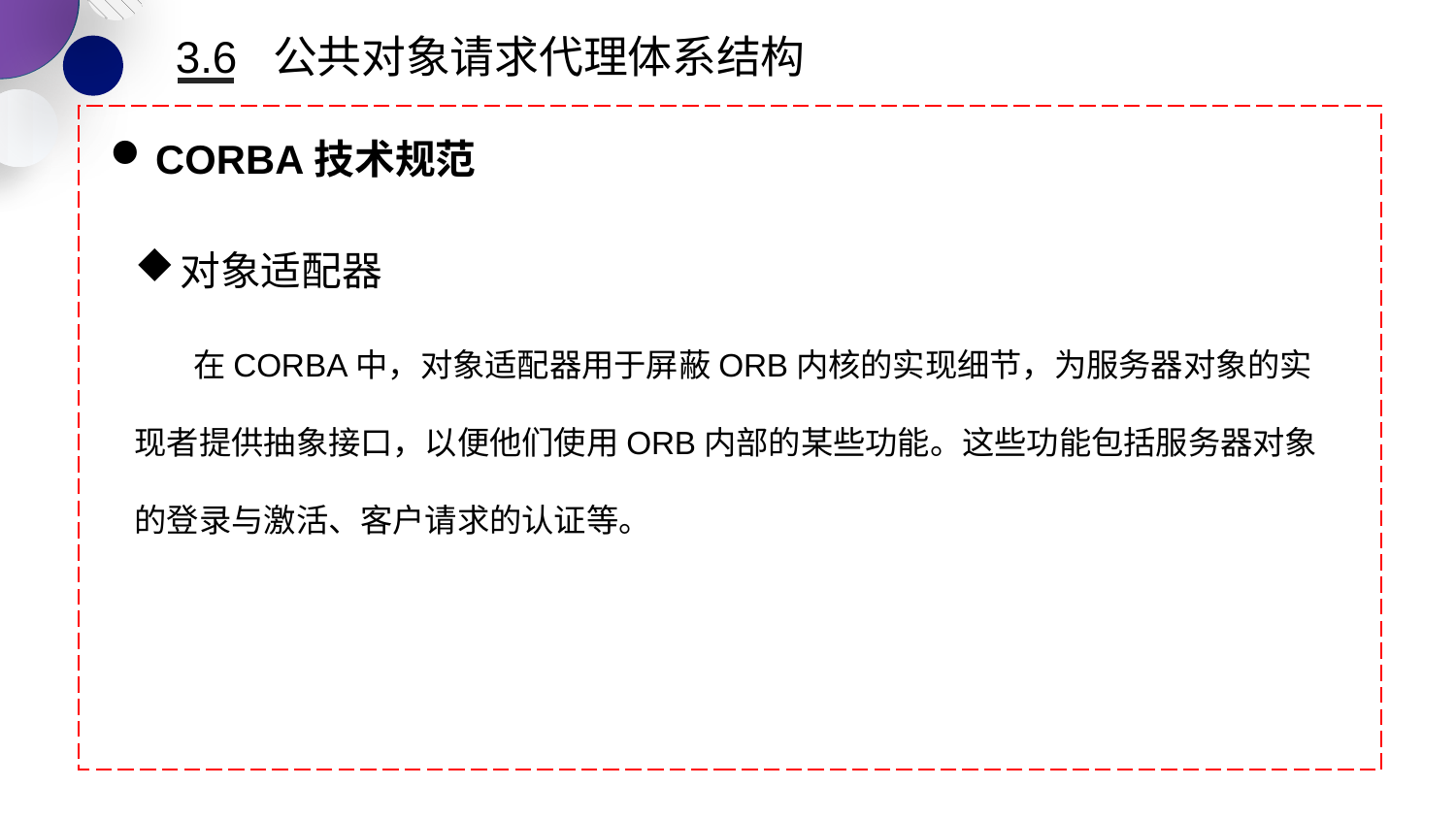

3.6  公共对象请求代理体系结构

CORBA技术规范
对象适配器
       在CORBA中，对象适配器用于屏蔽ORB内核的实现细节，为服务器对象的实现者提供抽象接口，以便他们使用ORB内部的某些功能。这些功能包括服务器对象的登录与激活、客户请求的认证等。